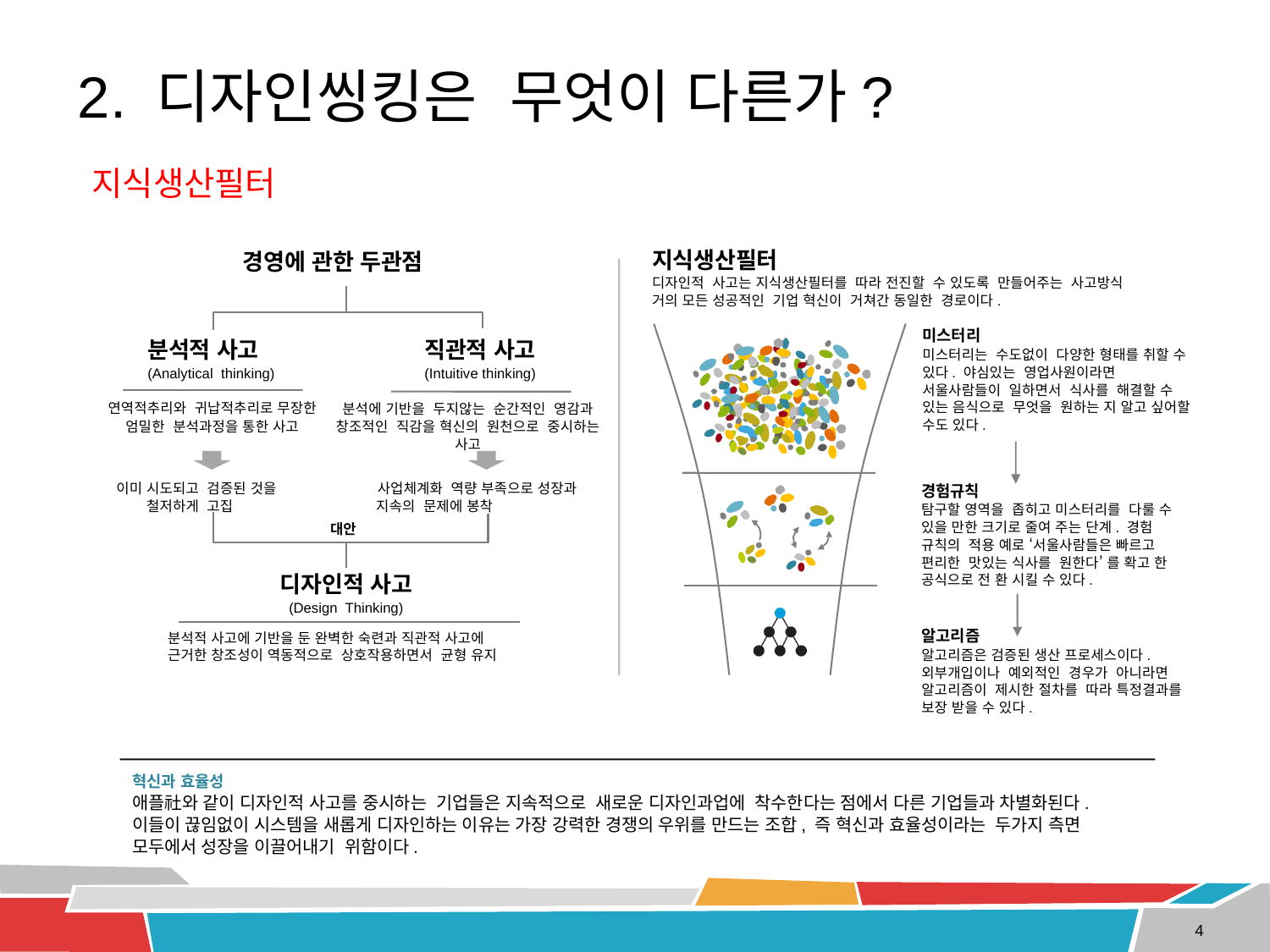

# 2. 디자인씽킹은  무엇이 다른가?
지식생산필터
지식생산필터
디자인적  사고는 지식생산필터를  따라 전진할  수 있도록  만들어주는  사고방식
거의 모든 성공적인  기업 혁신이  거쳐간 동일한  경로이다.
경영에 관한 두관점

미스터리
미스터리는  수도없이  다양한 형태를 취할 수 있다. 야심있는  영업사원이라면 서울사람들이  일하면서  식사를  해결할 수 있는 음식으로  무엇을  원하는 지 알고 싶어할  수도 있다.
분석적 사고
(Analytical  thinking)
직관적 사고
(Intuitive thinking)

연역적추리와  귀납적추리로 무장한 엄밀한  분석과정을 통한 사고
분석에 기반을  두지않는  순간적인  영감과 창조적인  직감을 혁신의  원천으로  중시하는 사고

이미 시도되고  검증된 것을 철저하게  고집
사업체계화  역량 부족으로 성장과 지속의  문제에 봉착
경험규칙
탐구할 영역을  좁히고 미스터리를  다룰 수 있을 만한 크기로 줄여 주는 단계. 경험 규칙의  적용 예로 ‘서울사람들은 빠르고 편리한  맛있는 식사를  원한다’ 를 확고 한 공식으로 전 환 시킬 수 있다.

대안

디자인적 사고
(Design  Thinking)

알고리즘
알고리즘은 검증된 생산 프로세스이다. 외부개입이나  예외적인  경우가  아니라면 알고리즘이  제시한 절차를  따라 특정결과를  보장 받을 수 있다.
분석적 사고에 기반을 둔 완벽한 숙련과 직관적 사고에
근거한 창조성이 역동적으로  상호작용하면서  균형 유지

혁신과 효율성
애플社와 같이 디자인적 사고를 중시하는  기업들은 지속적으로  새로운 디자인과업에  착수한다는 점에서 다른 기업들과 차별화된다.  이들이 끊임없이 시스템을 새롭게 디자인하는 이유는 가장 강력한 경쟁의 우위를 만드는 조합, 즉 혁신과 효율성이라는  두가지 측면 모두에서 성장을 이끌어내기  위함이다.
4